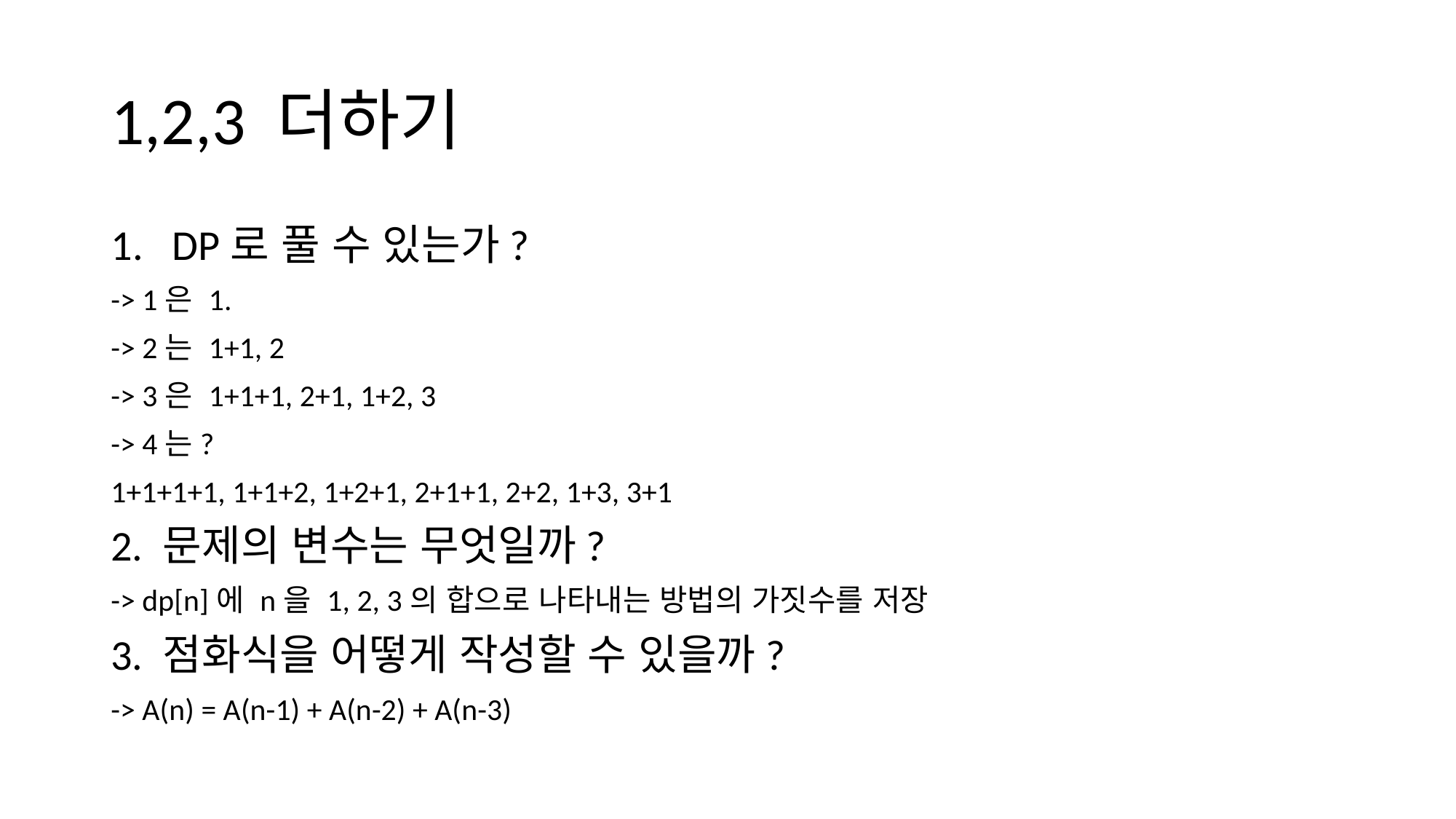

# 1,2,3 더하기
DP로 풀 수 있는가?
-> 1은 1.
-> 2는 1+1, 2
-> 3은 1+1+1, 2+1, 1+2, 3
-> 4는?
1+1+1+1, 1+1+2, 1+2+1, 2+1+1, 2+2, 1+3, 3+1
2. 문제의 변수는 무엇일까?
-> dp[n]에 n을 1, 2, 3의 합으로 나타내는 방법의 가짓수를 저장
3. 점화식을 어떻게 작성할 수 있을까?
-> A(n) = A(n-1) + A(n-2) + A(n-3)